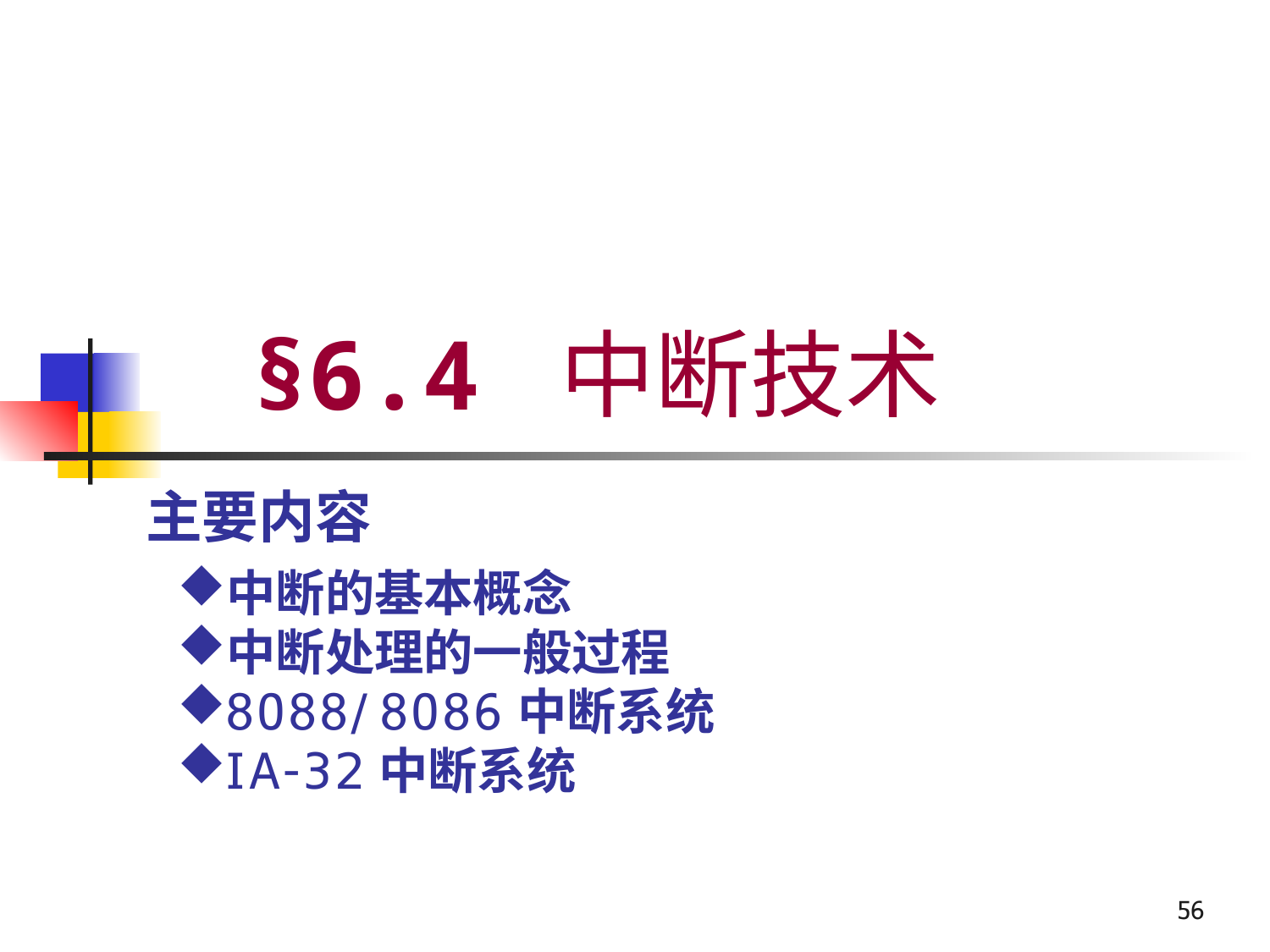

# §6.4 中断技术
主要内容
中断的基本概念
中断处理的一般过程
8088/8086中断系统
IA-32中断系统
56